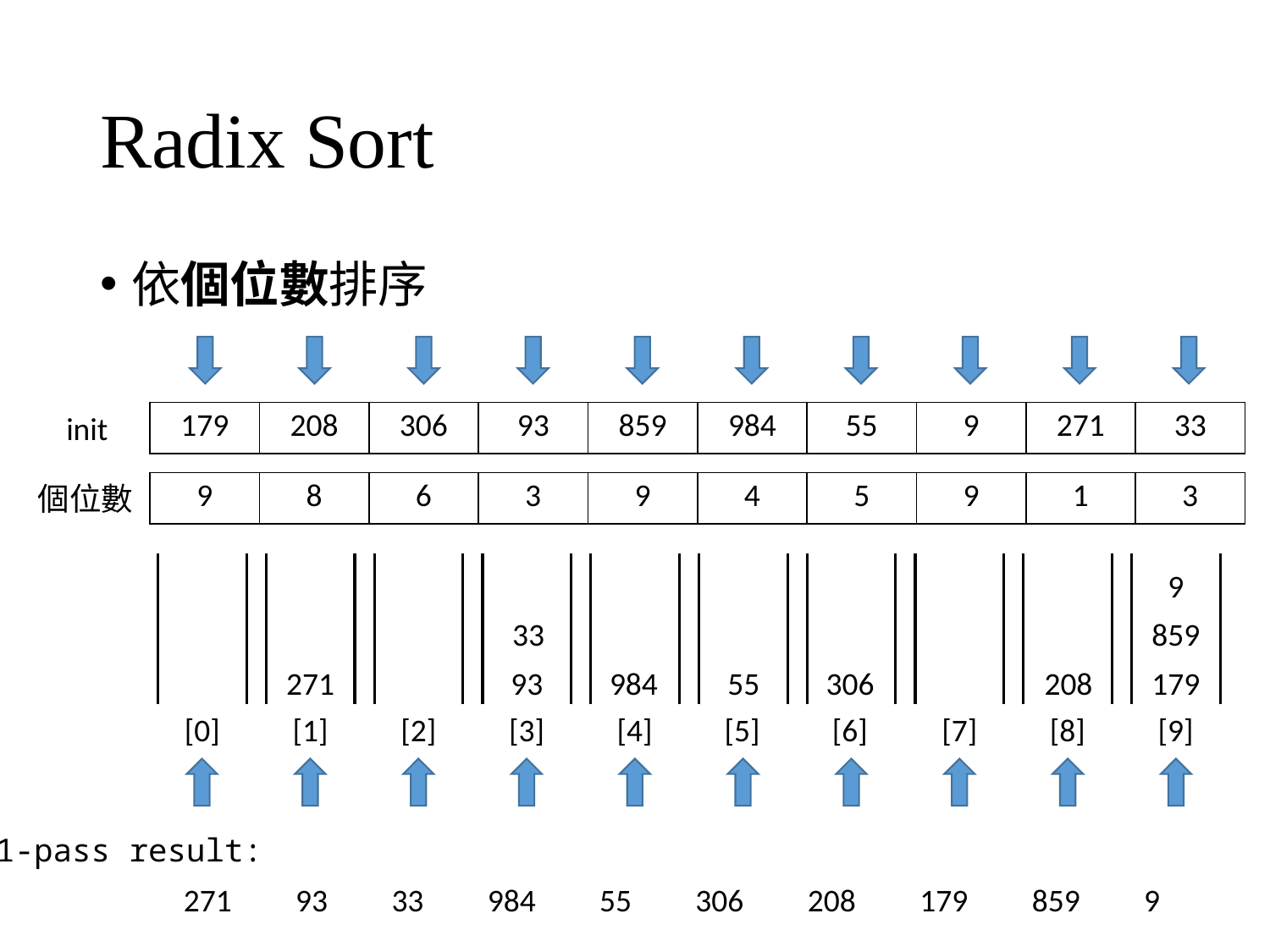

# Radix Sort
依個位數排序

| 179 | 208 | 306 | 93 | 859 | 984 | 55 | 9 | 271 | 33 |
| --- | --- | --- | --- | --- | --- | --- | --- | --- | --- |
init
| 9 | 8 | 6 | 3 | 9 | 4 | 5 | 9 | 1 | 3 |
| --- | --- | --- | --- | --- | --- | --- | --- | --- | --- |
個位數
9
33
859
271
93
984
55
306
208
179
[0]
[1]
[2]
[3]
[4]
[5]
[6]
[7]
[8]
[9]

1-pass result:
271
93
33
984
55
306
208
179
859
9